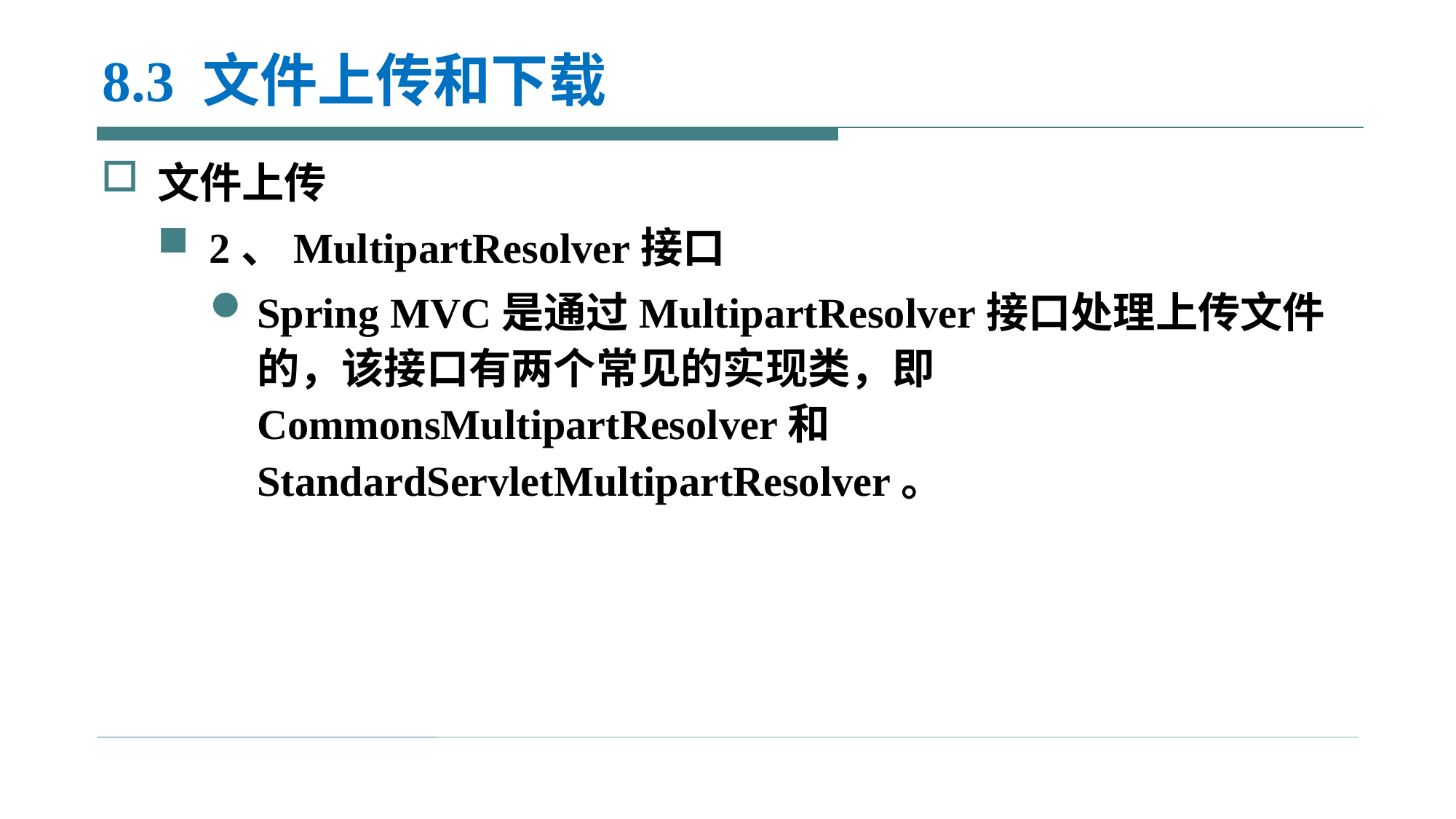

# 8.3 文件上传和下载
文件上传
2、MultipartResolver接口
Spring MVC是通过MultipartResolver接口处理上传文件的，该接口有两个常见的实现类，即CommonsMultipartResolver和StandardServletMultipartResolver。
18